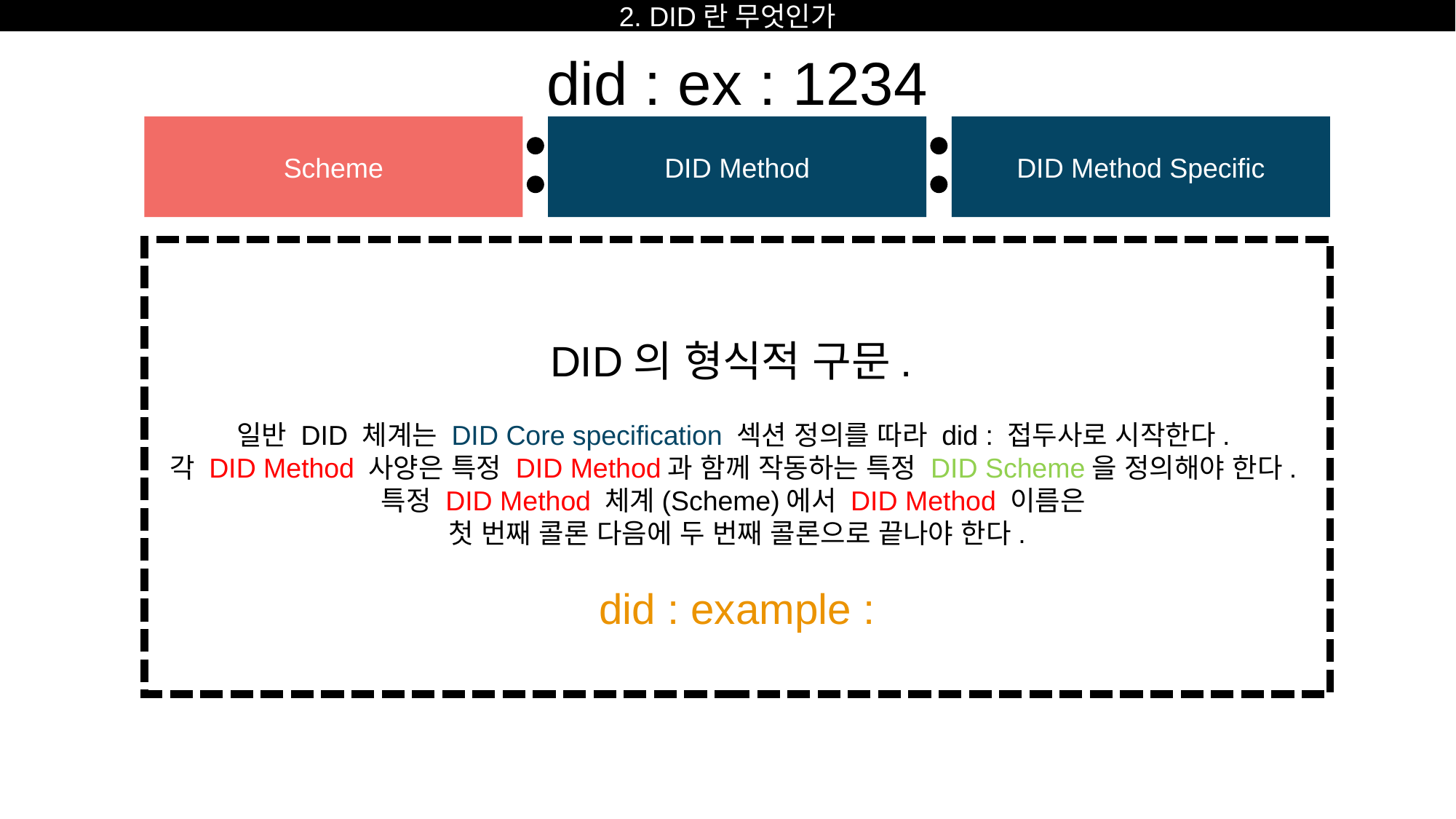

2. DID란 무엇인가
did : ex : 1234
Scheme
DID Method
DID Method Specific

DID의 형식적 구문.

일반 DID 체계는 DID Core specification 섹션 정의를 따라 did : 접두사로 시작한다.
각 DID Method 사양은 특정 DID Method과 함께 작동하는 특정 DID Scheme을 정의해야 한다.
특정 DID Method 체계(Scheme)에서 DID Method 이름은
첫 번째 콜론 다음에 두 번째 콜론으로 끝나야 한다.

did : example :